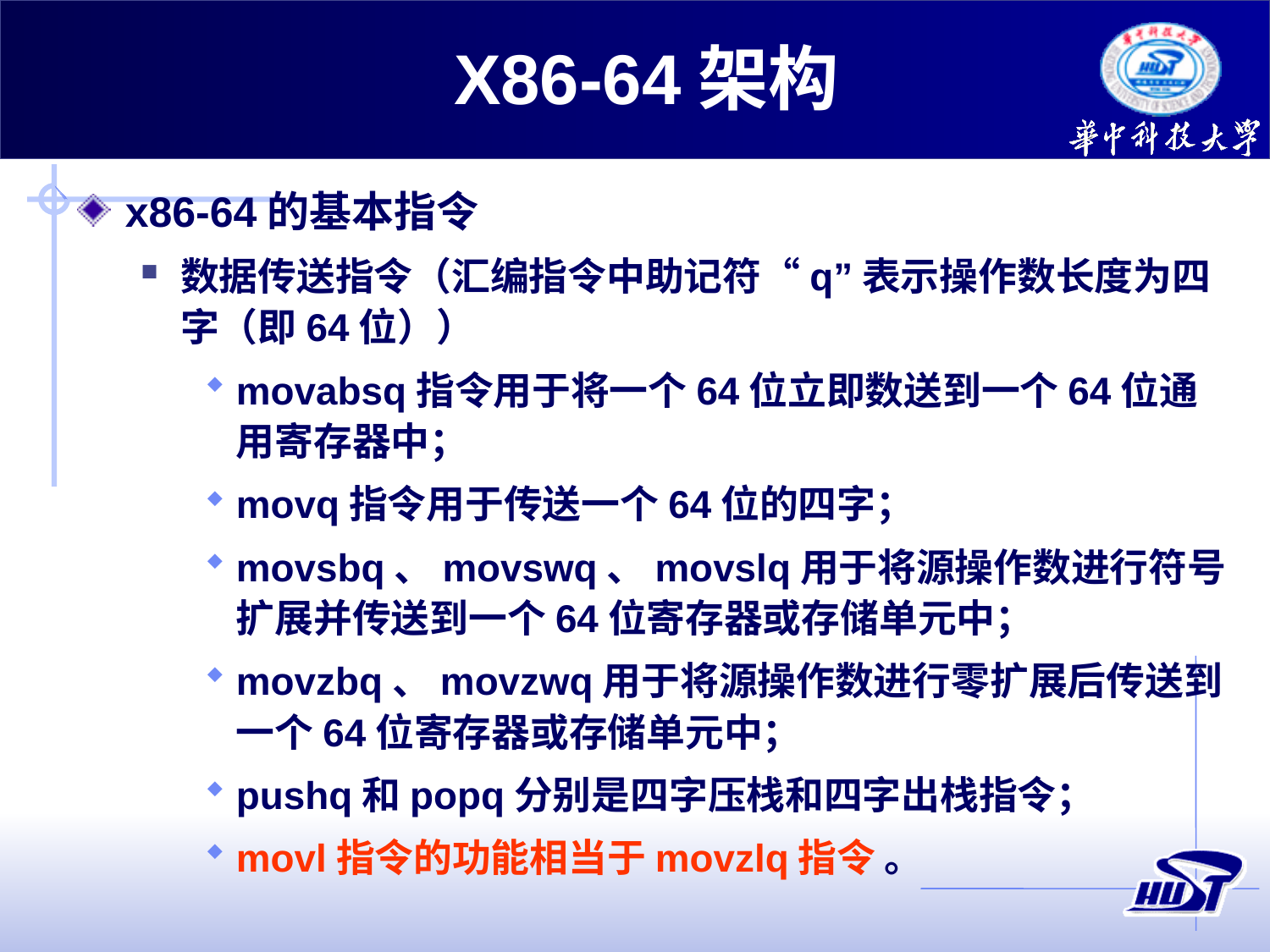

X86-64架构
x86-64的基本指令
数据传送指令（汇编指令中助记符“q”表示操作数长度为四字（即64位））
movabsq指令用于将一个64位立即数送到一个64位通用寄存器中；
movq指令用于传送一个64位的四字；
movsbq、movswq、movslq用于将源操作数进行符号扩展并传送到一个64位寄存器或存储单元中；
movzbq、movzwq用于将源操作数进行零扩展后传送到一个64位寄存器或存储单元中；
pushq和popq分别是四字压栈和四字出栈指令；
movl指令的功能相当于movzlq指令 。